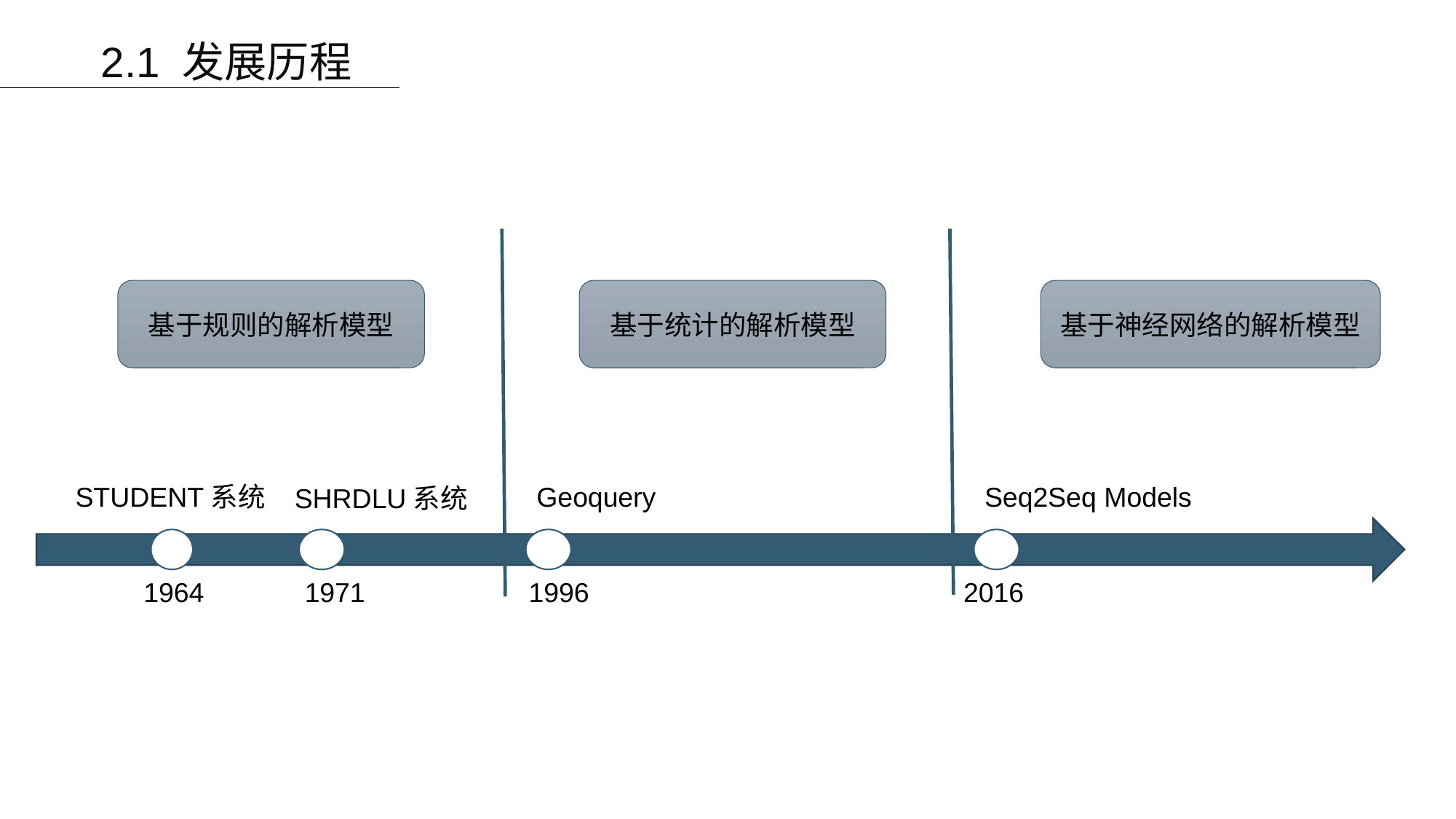

2.1 发展历程

基于规则的解析模型

基于统计的解析模型

基于神经网络的解析模型

STUDENT系统
Geoquery
Seq2Seq Models
SHRDLU系统

1964
1971
1996
2016